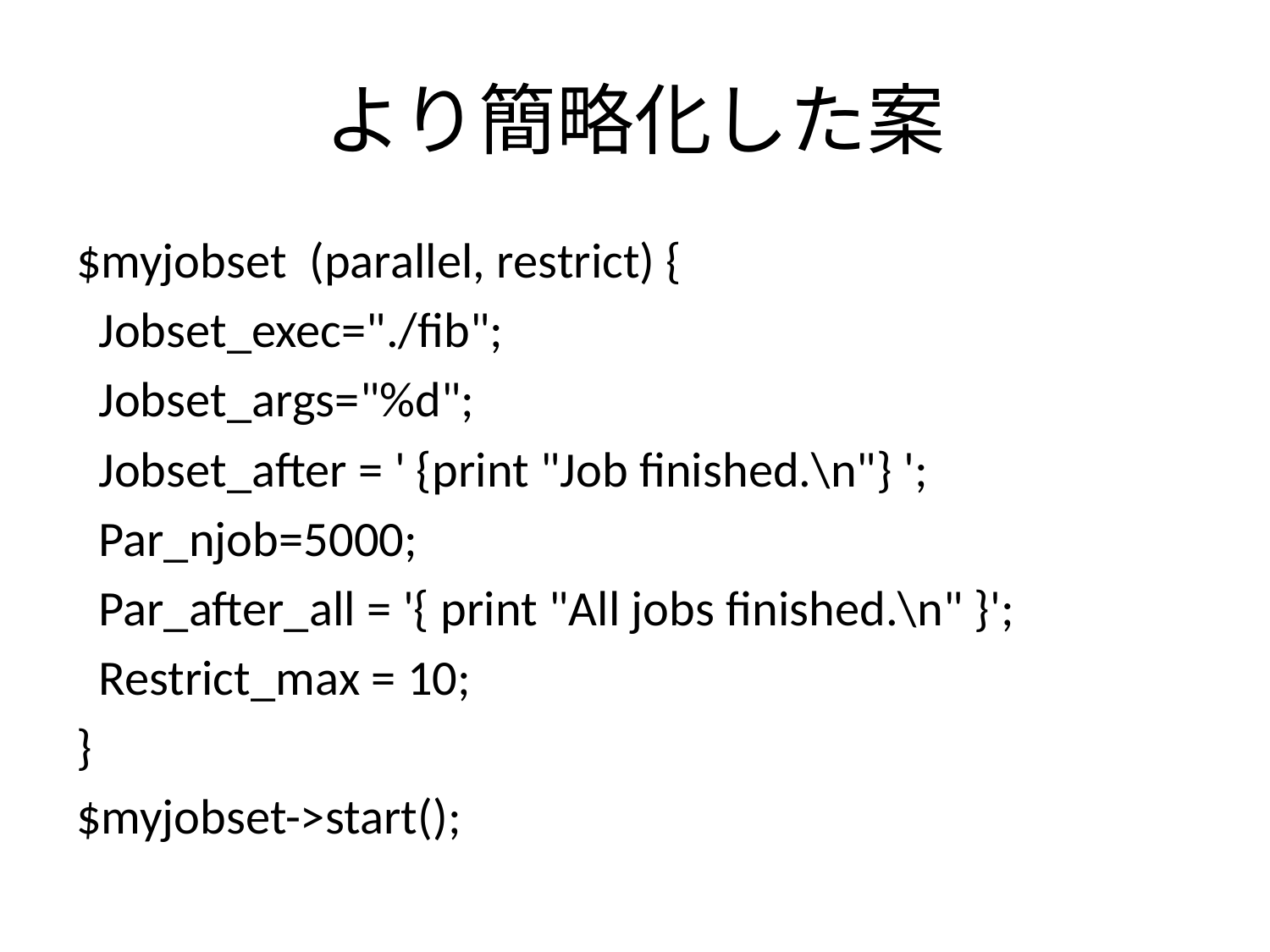

# より簡略化した案
$myjobset  (parallel, restrict) {
  Jobset_exec="./fib";
  Jobset_args="%d";
  Jobset_after = ' {print "Job finished.\n"} ';
  Par_njob=5000;
  Par_after_all = '{ print "All jobs finished.\n" }';
  Restrict_max = 10;
}
$myjobset->start();